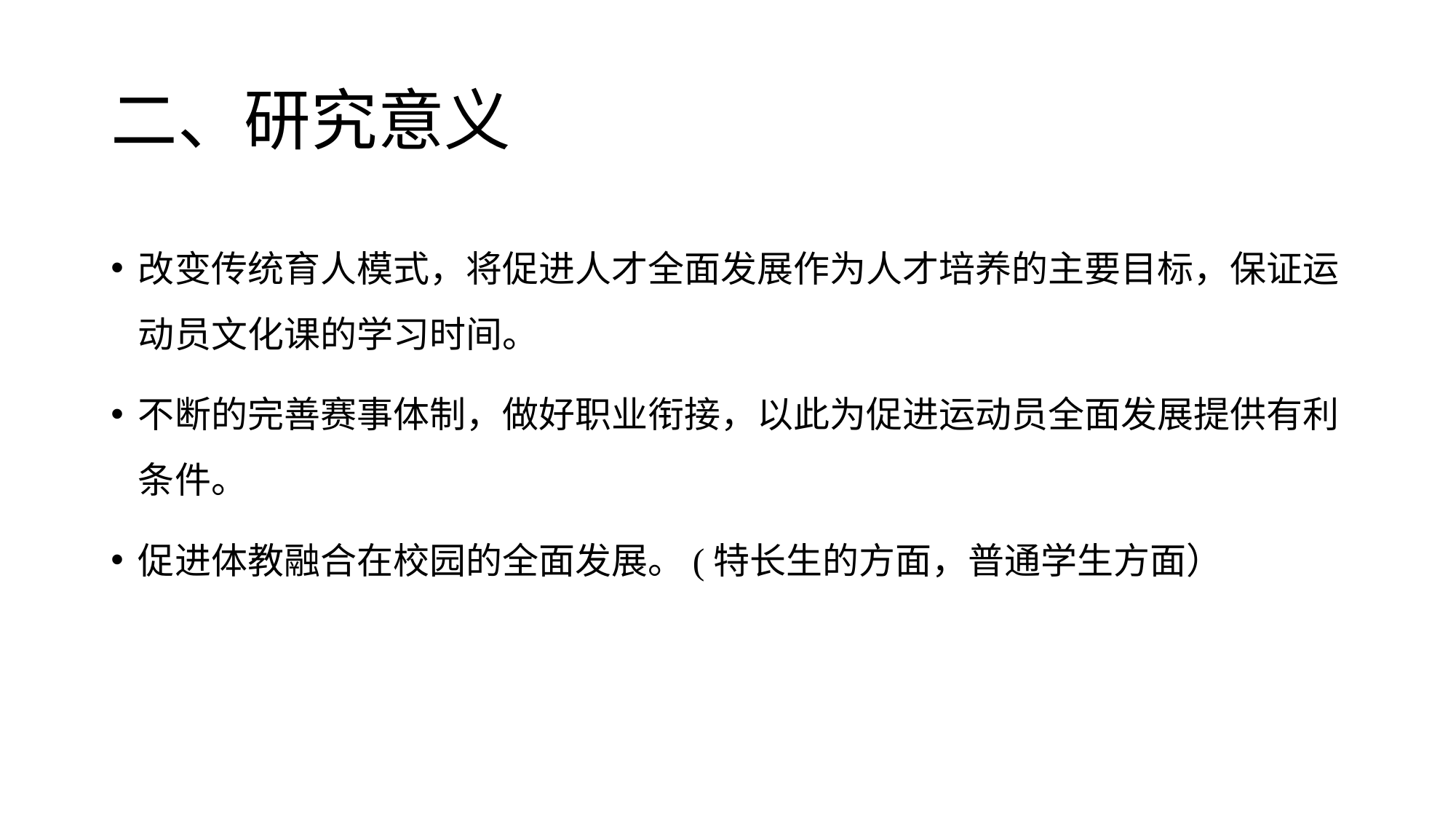

# 二、研究意义
改变传统育人模式，将促进人才全面发展作为人才培养的主要目标，保证运动员文化课的学习时间。
不断的完善赛事体制，做好职业衔接，以此为促进运动员全面发展提供有利条件。
促进体教融合在校园的全面发展。(特长生的方面，普通学生方面）